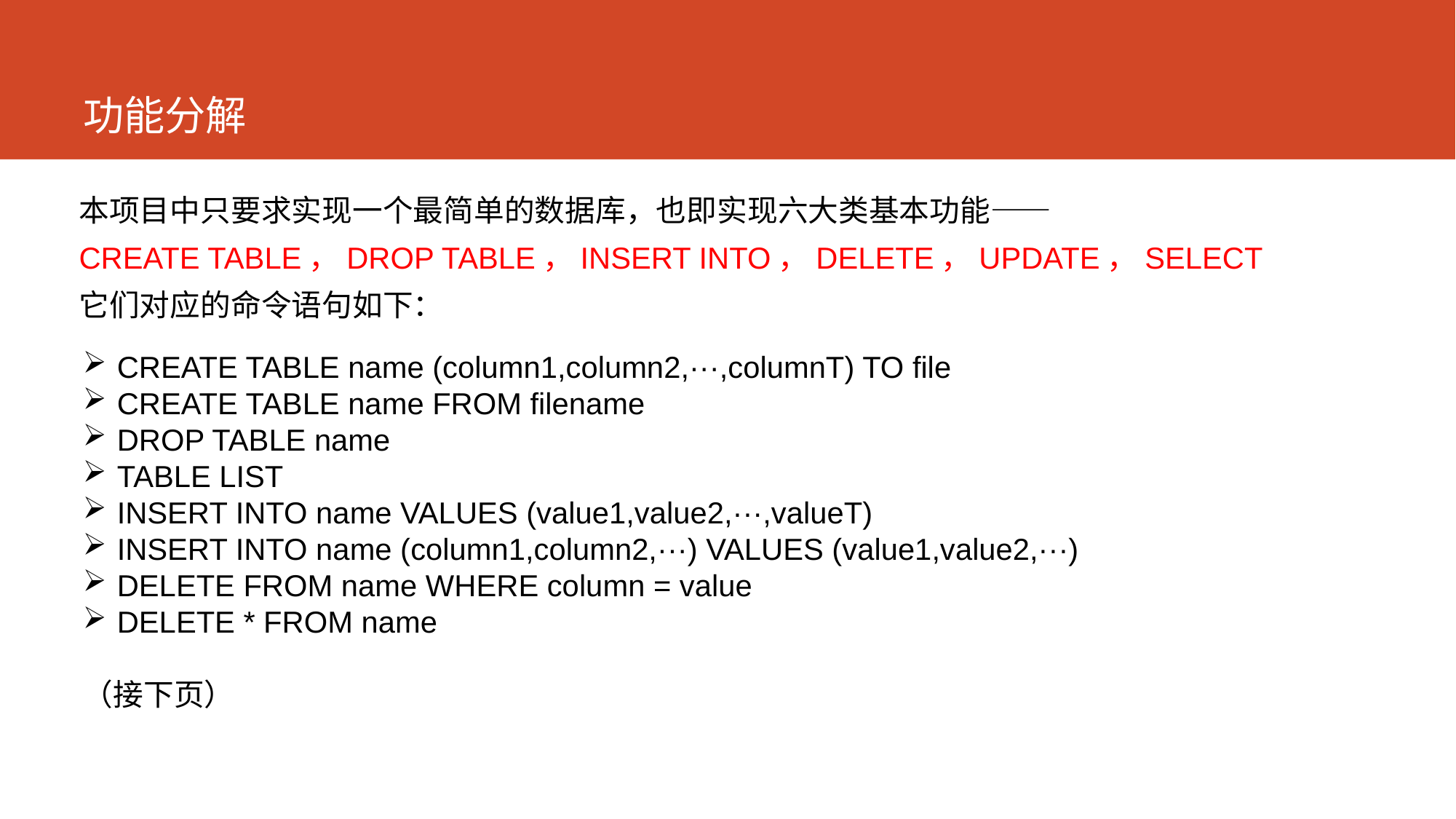

# 功能分解
本项目中只要求实现一个最简单的数据库，也即实现六大类基本功能——

CREATE TABLE，DROP TABLE，INSERT INTO，DELETE，UPDATE，SELECT

它们对应的命令语句如下：
CREATE TABLE name (column1,column2,···,columnT) TO file
CREATE TABLE name FROM filename
DROP TABLE name
TABLE LIST
INSERT INTO name VALUES (value1,value2,···,valueT)
INSERT INTO name (column1,column2,···) VALUES (value1,value2,···)
DELETE FROM name WHERE column = value
DELETE * FROM name

（接下页）